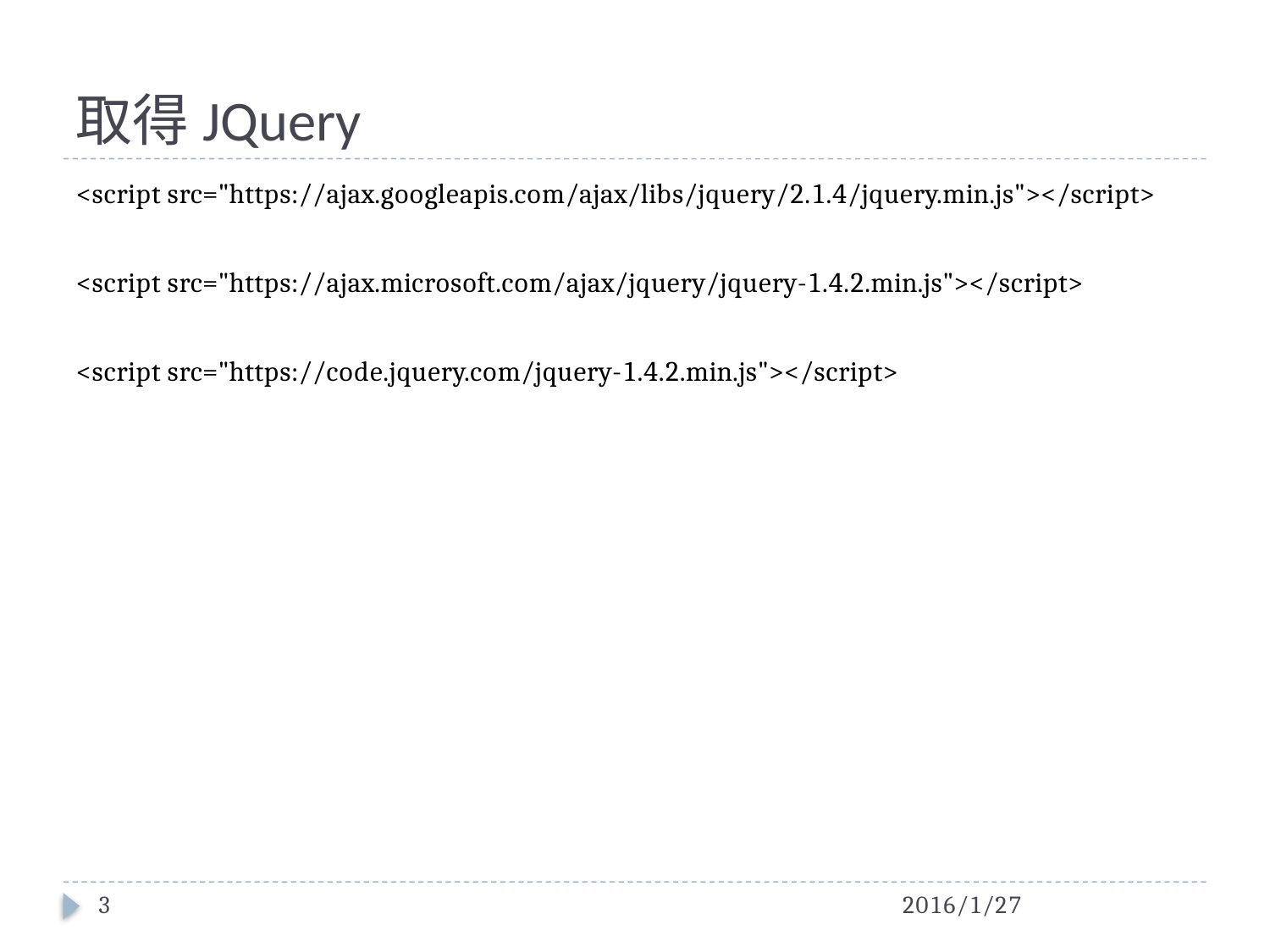

# 取得JQuery
<script src="https://ajax.googleapis.com/ajax/libs/jquery/2.1.4/jquery.min.js"></script>

<script src="https://ajax.microsoft.com/ajax/jquery/jquery-1.4.2.min.js"></script>

<script src="https://code.jquery.com/jquery-1.4.2.min.js"></script>

3
2016/1/27